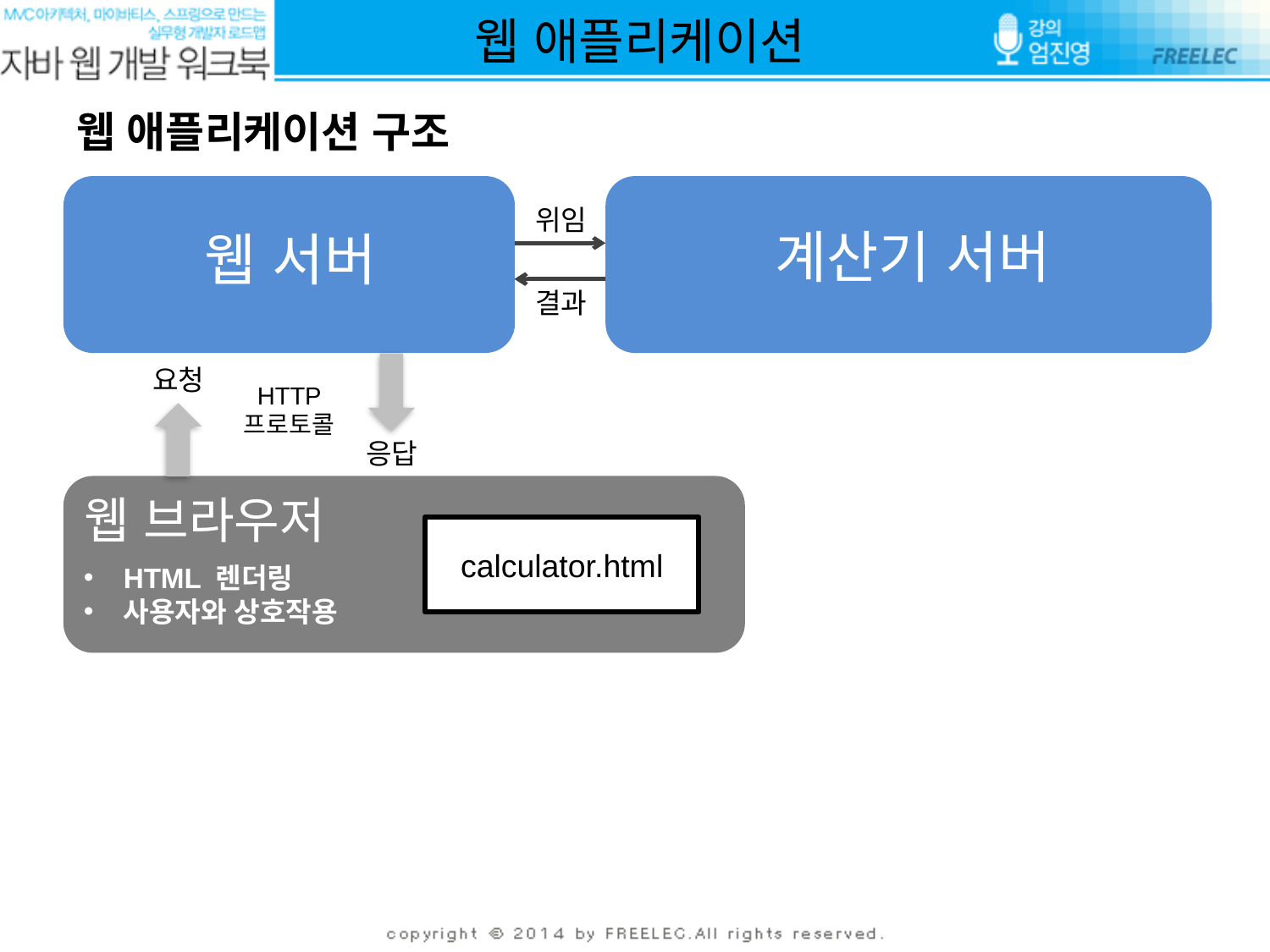

웹 애플리케이션
웹 애플리케이션 구조

위임
계산기 서버
웹 서버
결과

요청
HTTP
프로토콜

응답

웹 브라우저
calculator.html
HTML 렌더링
사용자와 상호작용